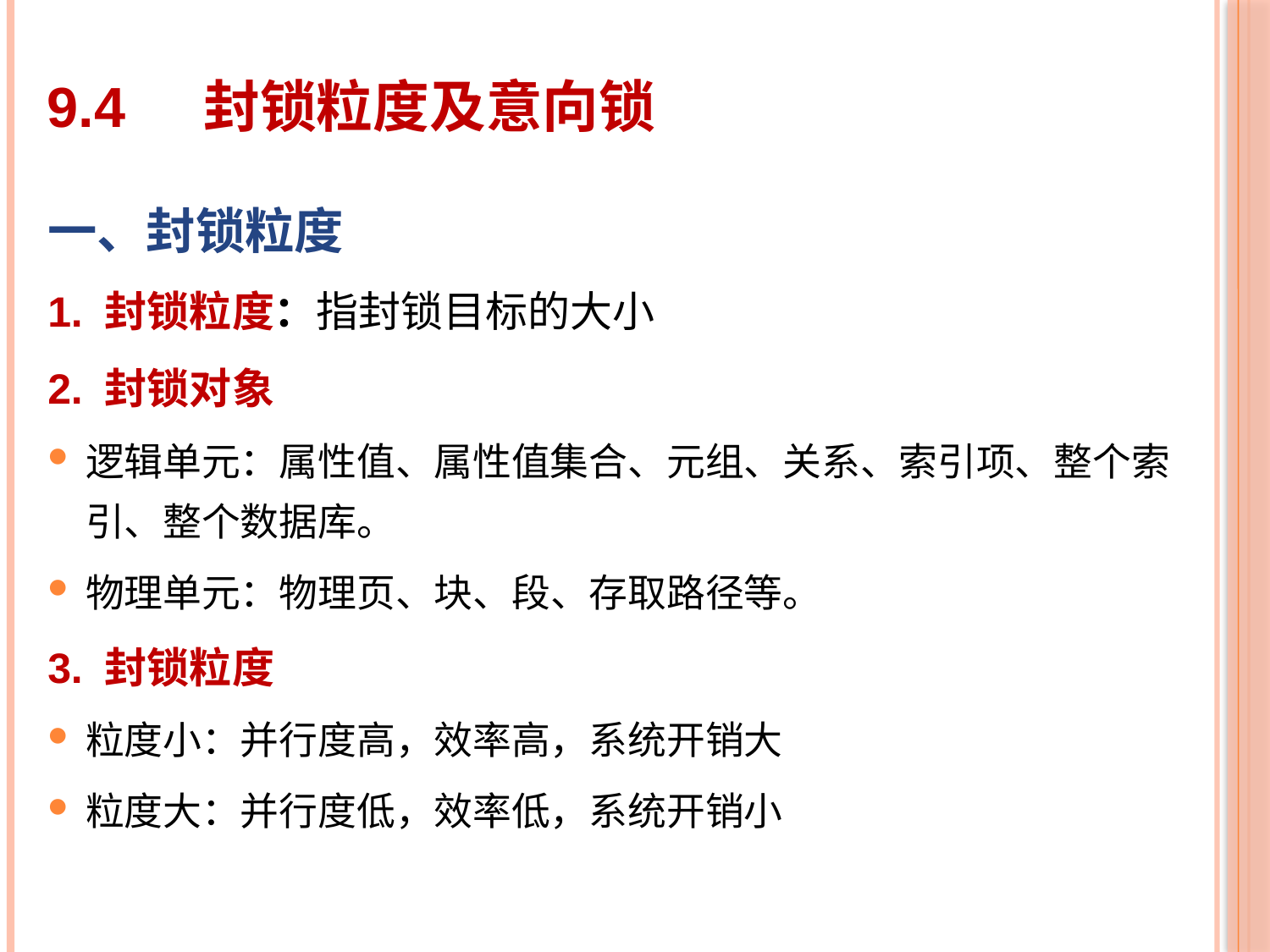

# 9.4	 封锁粒度及意向锁
一、封锁粒度
1. 封锁粒度：指封锁目标的大小
2. 封锁对象
逻辑单元：属性值、属性值集合、元组、关系、索引项、整个索引、整个数据库。
物理单元：物理页、块、段、存取路径等。
3. 封锁粒度
粒度小：并行度高，效率高，系统开销大
粒度大：并行度低，效率低，系统开销小